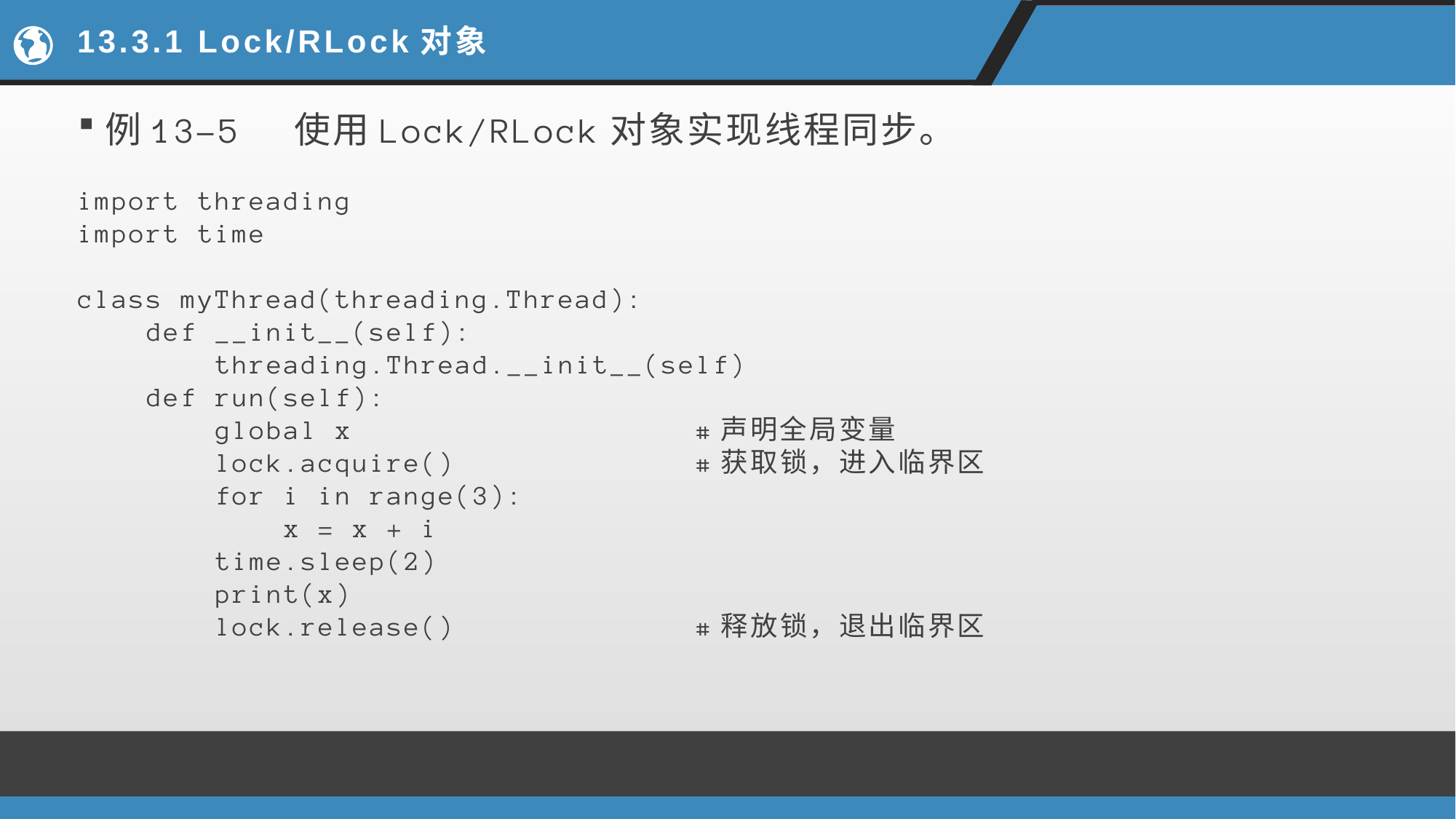

# 13.3.1 Lock/RLock对象

例13-5  使用Lock/RLock对象实现线程同步。

import threading
import time

class myThread(threading.Thread):
    def __init__(self):
        threading.Thread.__init__(self)
    def run(self):
        global x                    #声明全局变量
        lock.acquire()              #获取锁，进入临界区
        for i in range(3):
            x = x + i
        time.sleep(2)
        print(x)
        lock.release()              #释放锁，退出临界区